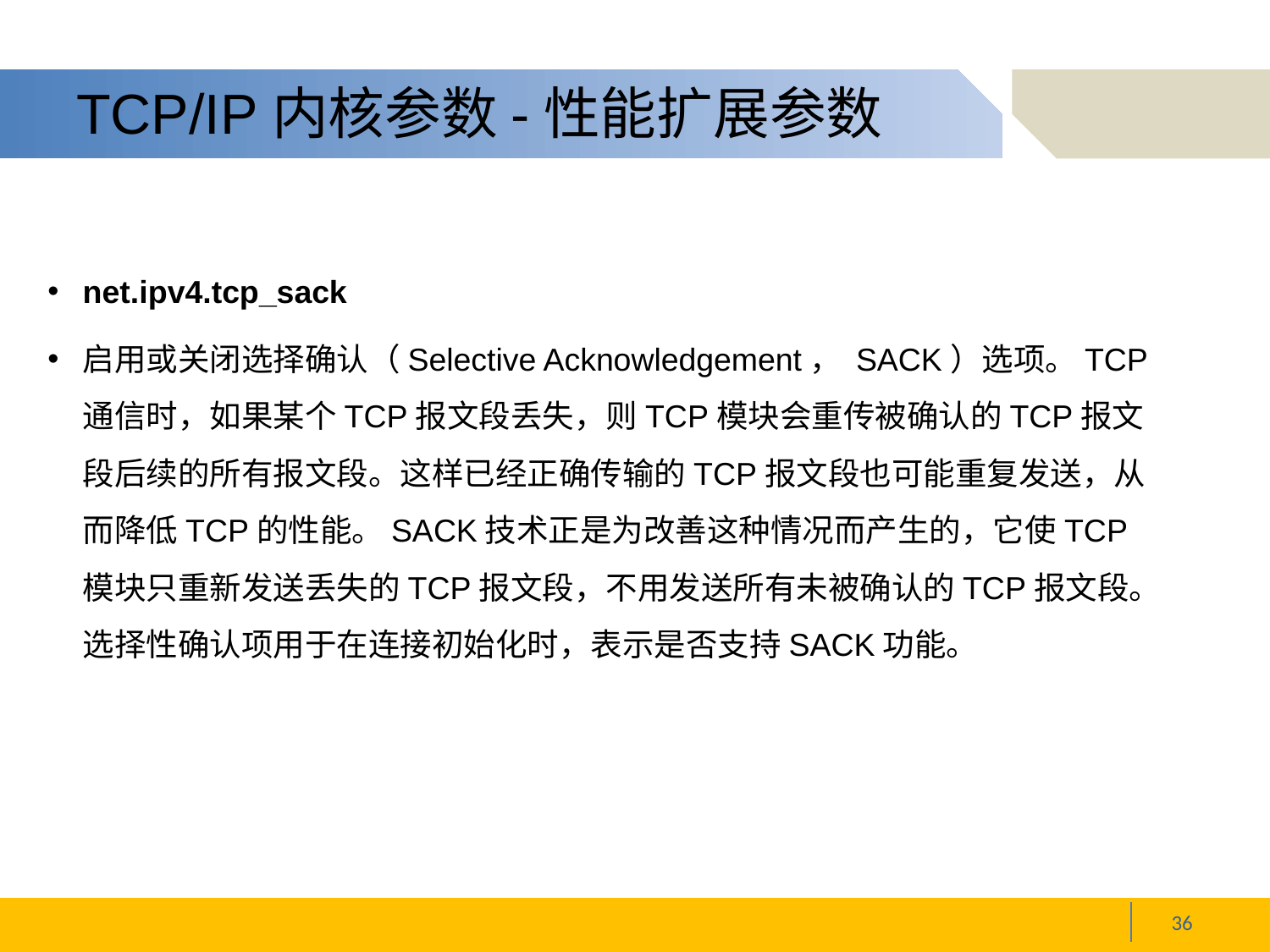

# TCP/IP内核参数-性能扩展参数
net.ipv4.tcp_sack
启用或关闭选择确认（Selective Acknowledgement， SACK）选项。TCP通信时，如果某个TCP报文段丢失，则TCP模块会重传被确认的TCP报文段后续的所有报文段。这样已经正确传输的TCP报文段也可能重复发送，从而降低TCP的性能。SACK技术正是为改善这种情况而产生的，它使TCP模块只重新发送丢失的TCP报文段，不用发送所有未被确认的TCP报文段。选择性确认项用于在连接初始化时，表示是否支持SACK功能。

36